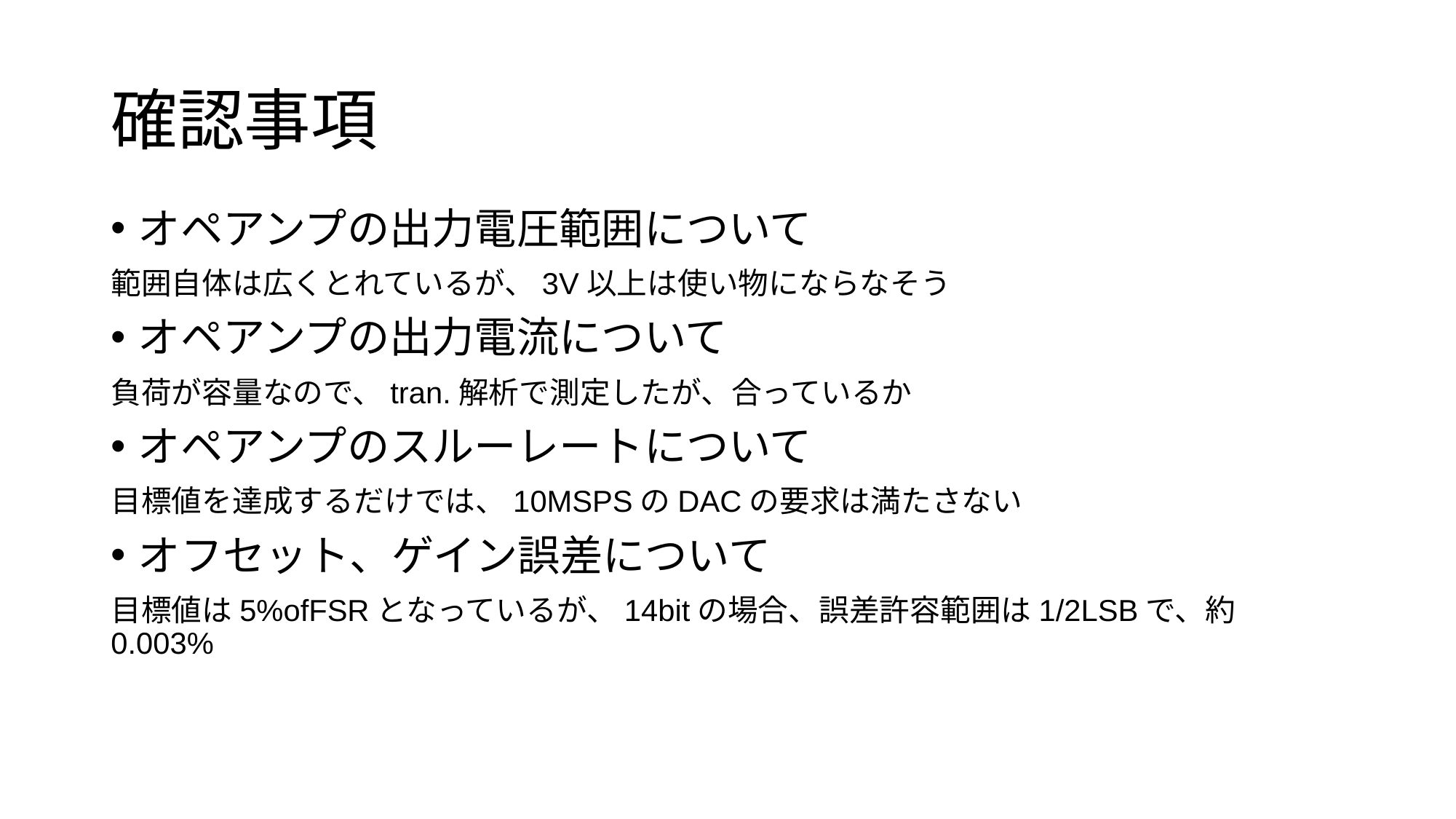

# 確認事項
オペアンプの出力電圧範囲について
範囲自体は広くとれているが、3V以上は使い物にならなそう
オペアンプの出力電流について
負荷が容量なので、tran.解析で測定したが、合っているか
オペアンプのスルーレートについて
目標値を達成するだけでは、10MSPSのDACの要求は満たさない
オフセット、ゲイン誤差について
目標値は5%ofFSRとなっているが、14bitの場合、誤差許容範囲は1/2LSBで、約0.003%